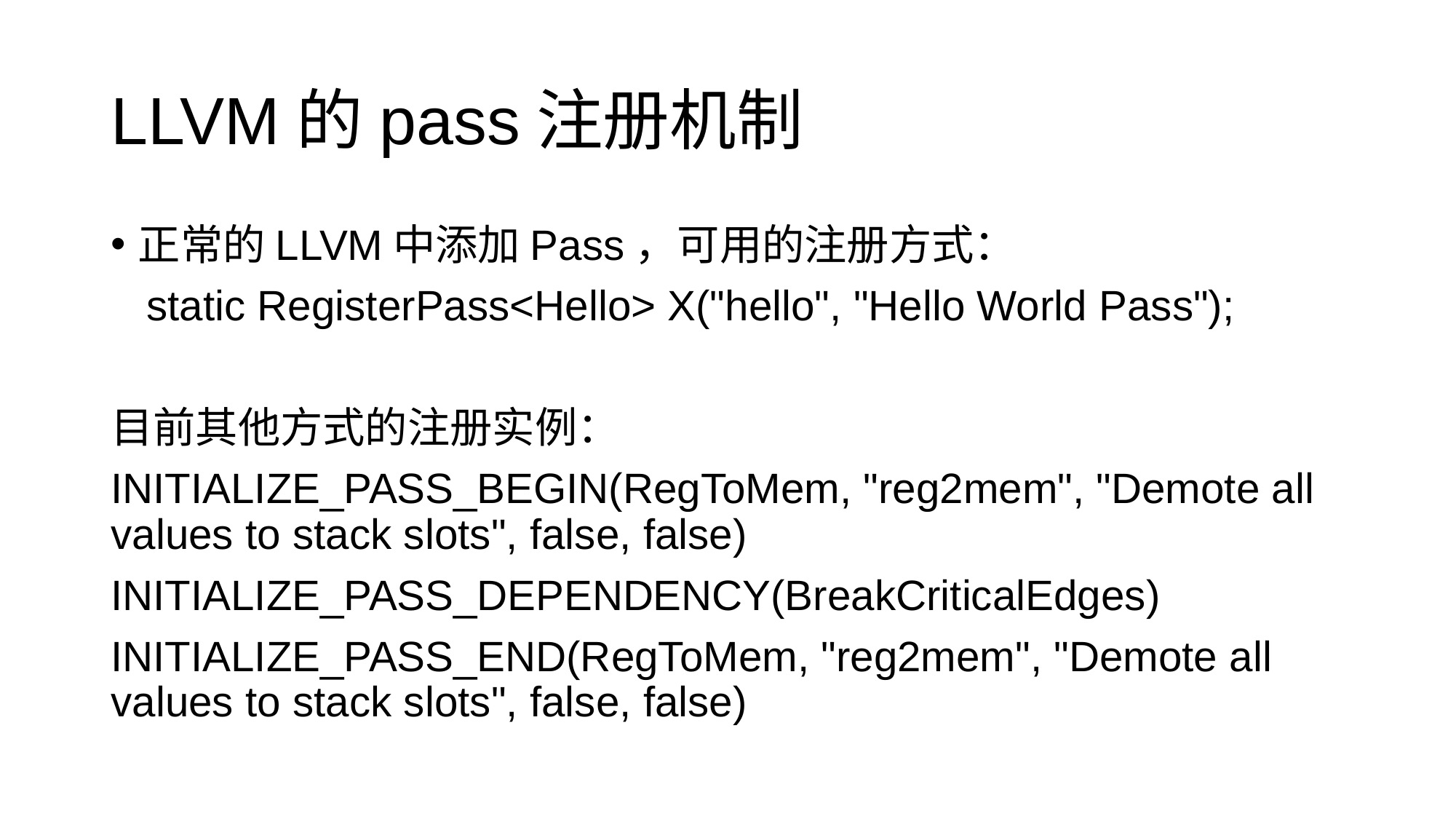

# LLVM的pass注册机制
正常的LLVM中添加Pass，可用的注册方式：
   static RegisterPass<Hello> X("hello", "Hello World Pass");

目前其他方式的注册实例：
INITIALIZE_PASS_BEGIN(RegToMem, "reg2mem", "Demote all values to stack slots", false, false)
INITIALIZE_PASS_DEPENDENCY(BreakCriticalEdges)
INITIALIZE_PASS_END(RegToMem, "reg2mem", "Demote all values to stack slots", false, false)